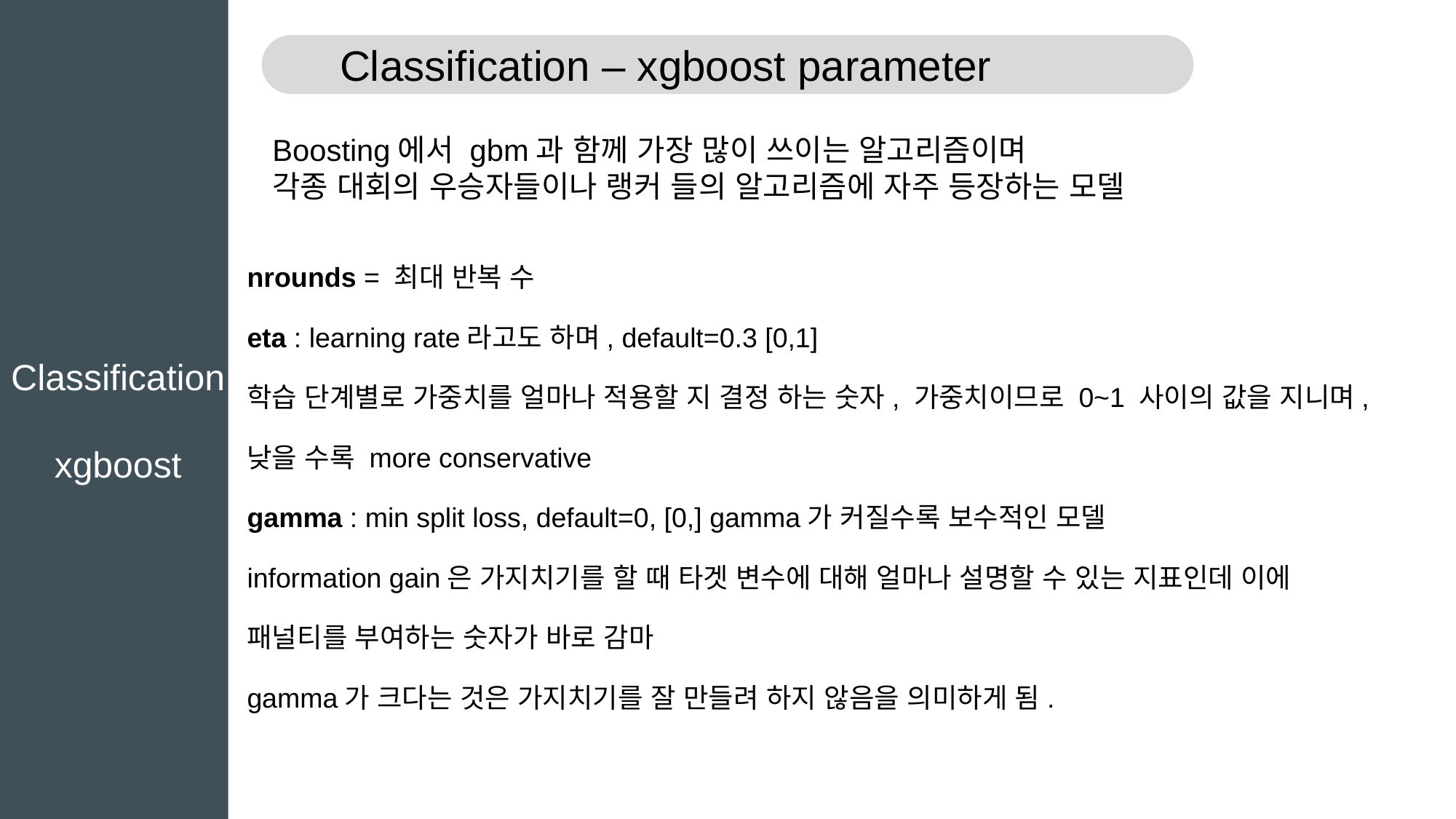

Classification – xgboost parameter

Boosting에서 gbm과 함께 가장 많이 쓰이는 알고리즘이며
각종 대회의 우승자들이나 랭커 들의 알고리즘에 자주 등장하는 모델
nrounds = 최대 반복 수
eta : learning rate라고도 하며, default=0.3 [0,1]
학습 단계별로 가중치를 얼마나 적용할 지 결정 하는 숫자, 가중치이므로 0~1 사이의 값을 지니며,
낮을 수록 more conservative
gamma : min split loss, default=0, [0,] gamma가 커질수록 보수적인 모델
information gain은 가지치기를 할 때 타겟 변수에 대해 얼마나 설명할 수 있는 지표인데 이에
패널티를 부여하는 숫자가 바로 감마
gamma가 크다는 것은 가지치기를 잘 만들려 하지 않음을 의미하게 됨.

Classification

xgboost